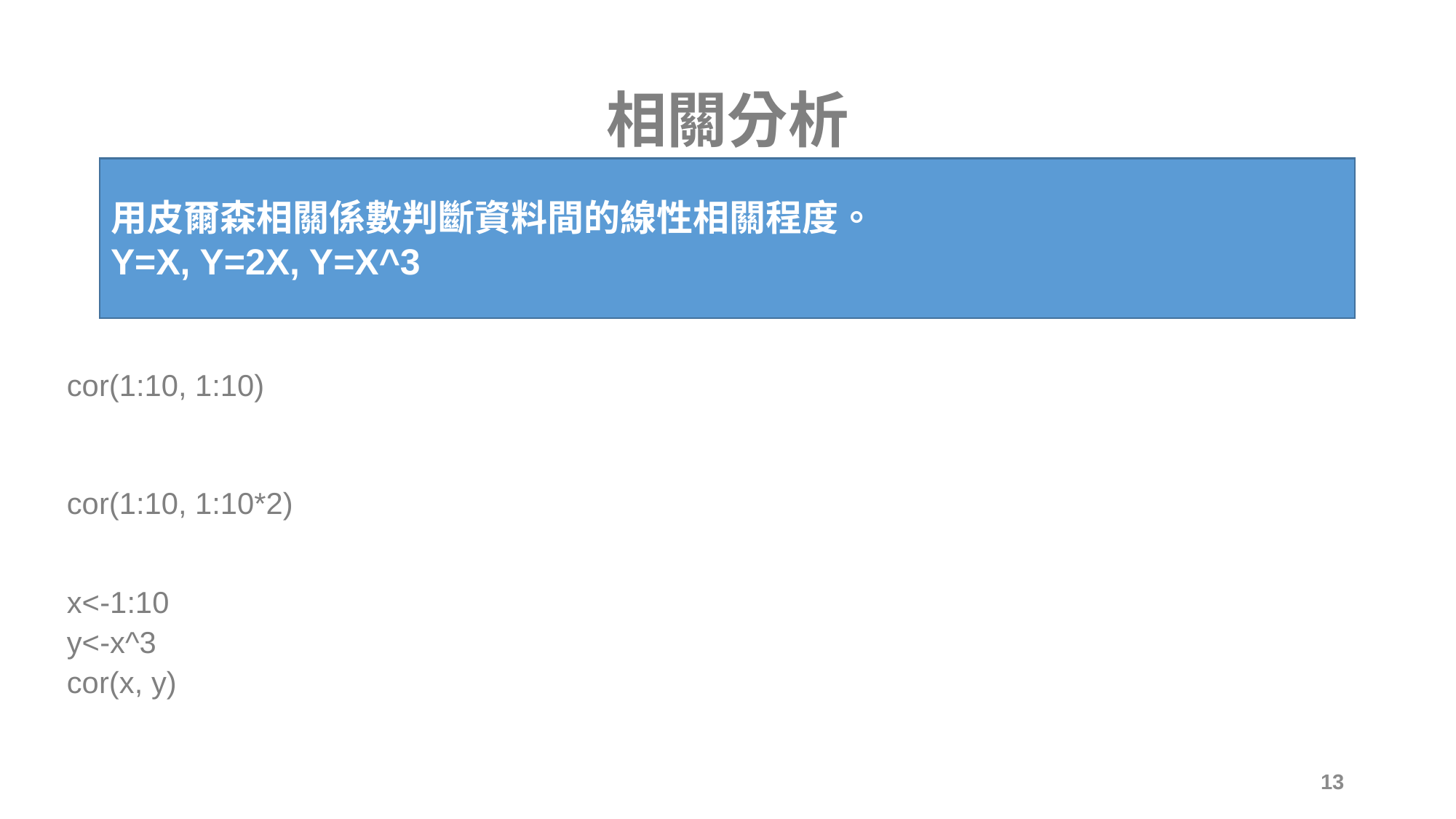

# 相關分析
用皮爾森相關係數判斷資料間的線性相關程度。
Y=X, Y=2X, Y=X^3
cor(1:10, 1:10)

cor(1:10, 1:10*2)

x<-1:10
y<-x^3
cor(x, y)

13